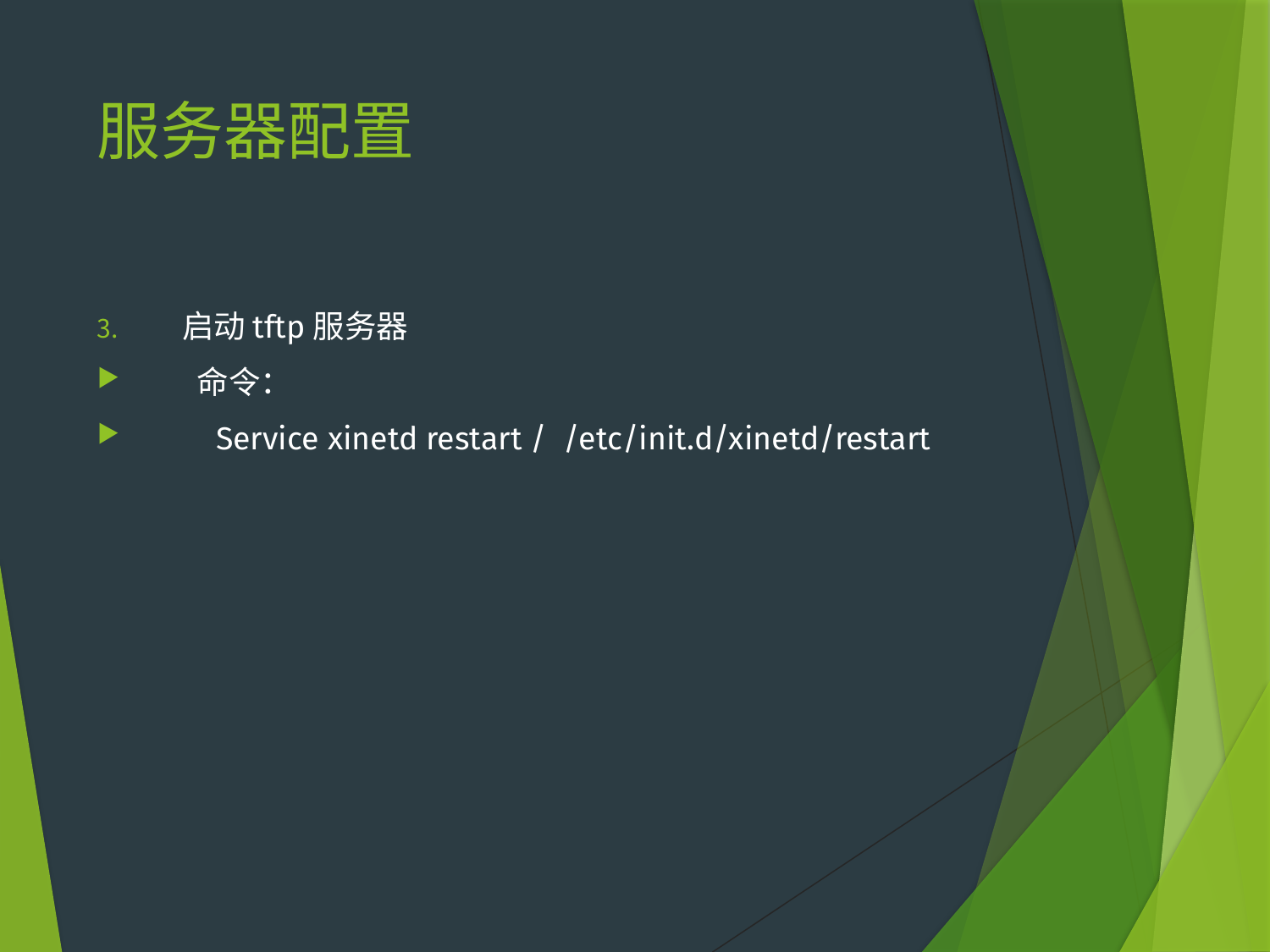

# 服务器配置
启动tftp服务器
 命令：
    Service xinetd restart /  /etc/init.d/xinetd/restart